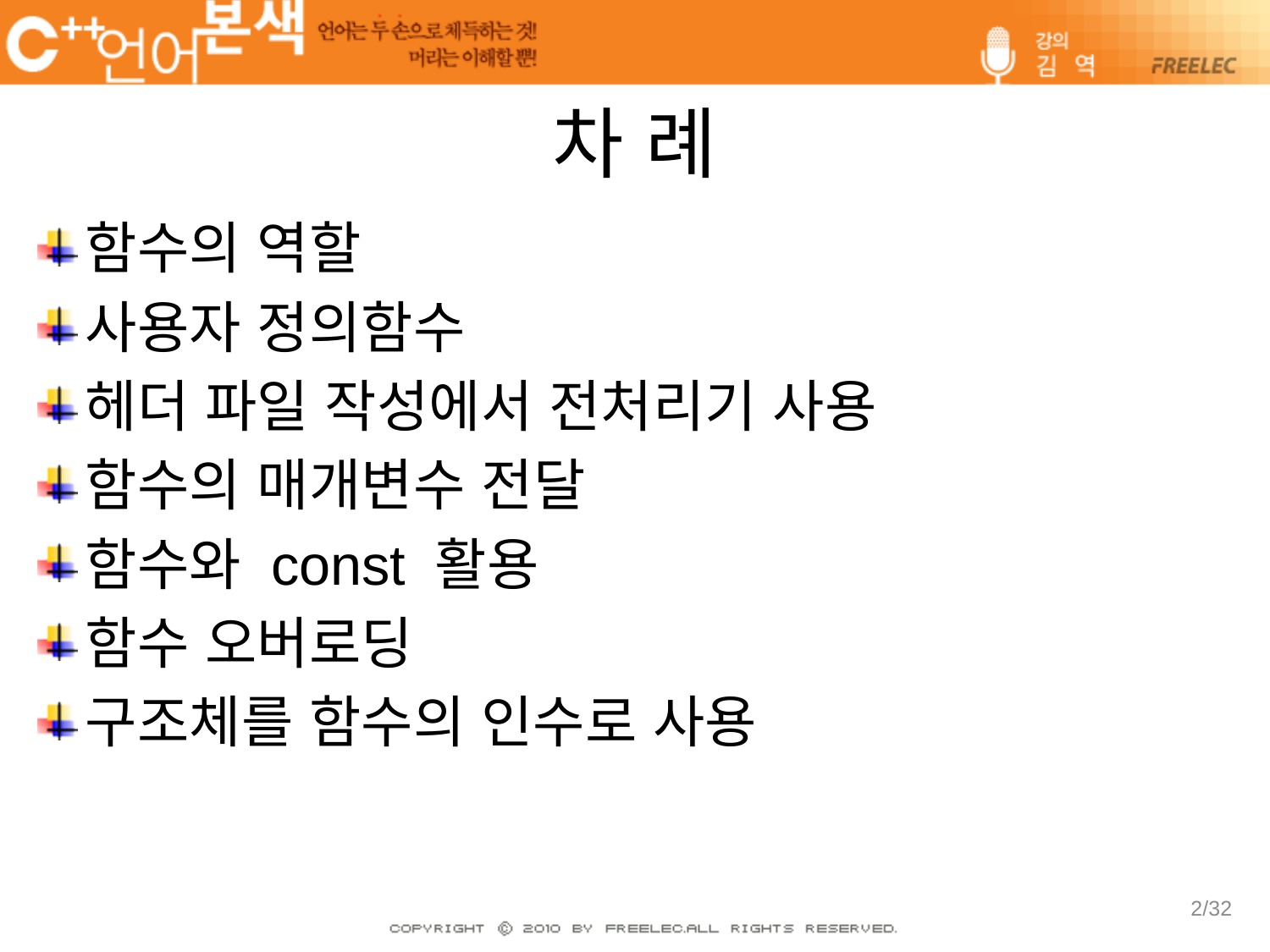

# 차 례
함수의 역할
사용자 정의함수
헤더 파일 작성에서 전처리기 사용
함수의 매개변수 전달
함수와 const 활용
함수 오버로딩
구조체를 함수의 인수로 사용
2/32